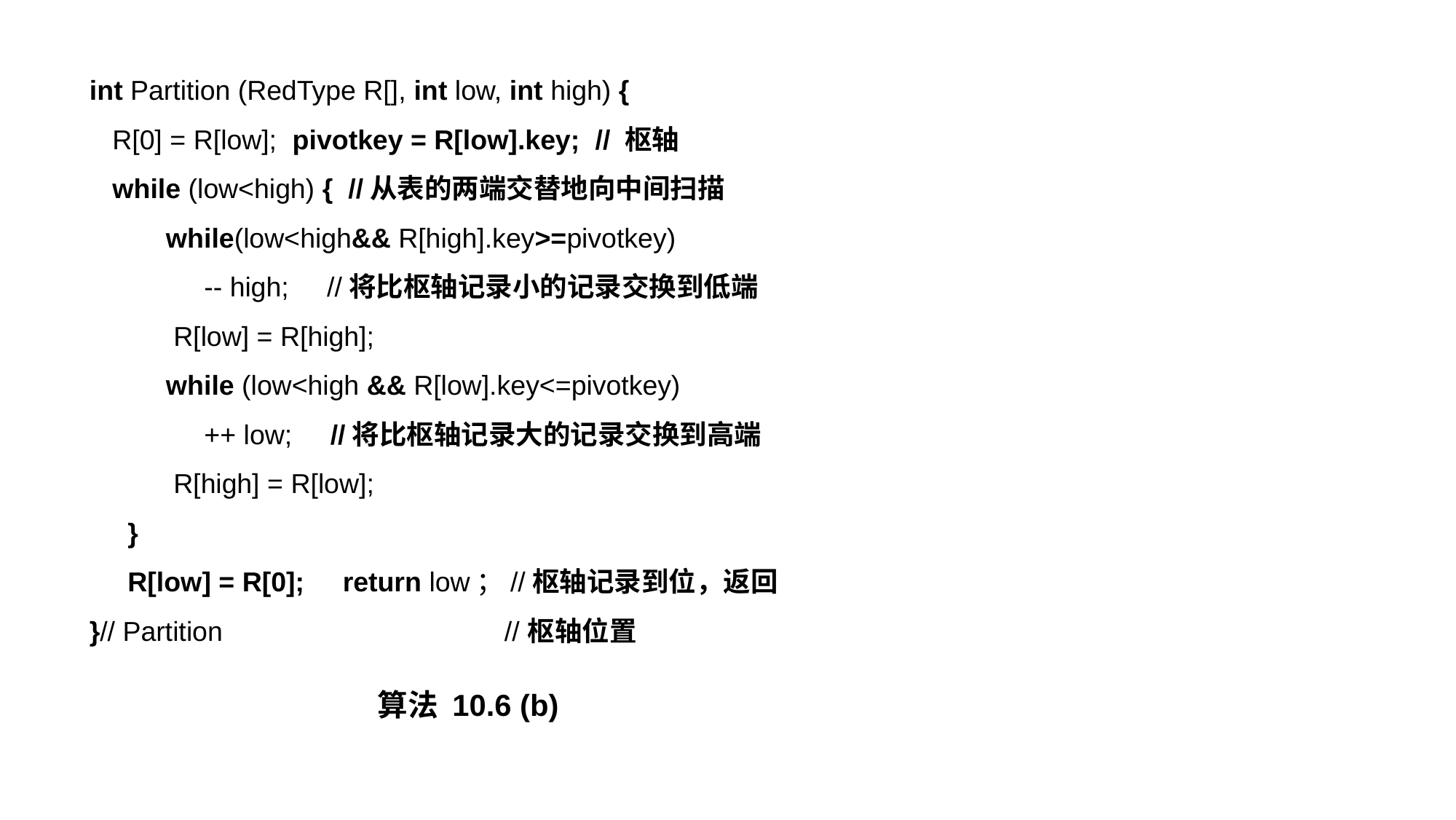

int Partition (RedType R[], int low, int high) {
   R[0] = R[low];  pivotkey = R[low].key;  // 枢轴
   while (low<high) {  //从表的两端交替地向中间扫描
          while(low<high&& R[high].key>=pivotkey)
               -- high;     //将比枢轴记录小的记录交换到低端
           R[low] = R[high];
          while (low<high && R[low].key<=pivotkey)
               ++ low;     //将比枢轴记录大的记录交换到高端
           R[high] = R[low];
     }
     R[low] = R[0];     return low；//枢轴记录到位，返回
}// Partition                                     //枢轴位置
算法 10.6 (b)